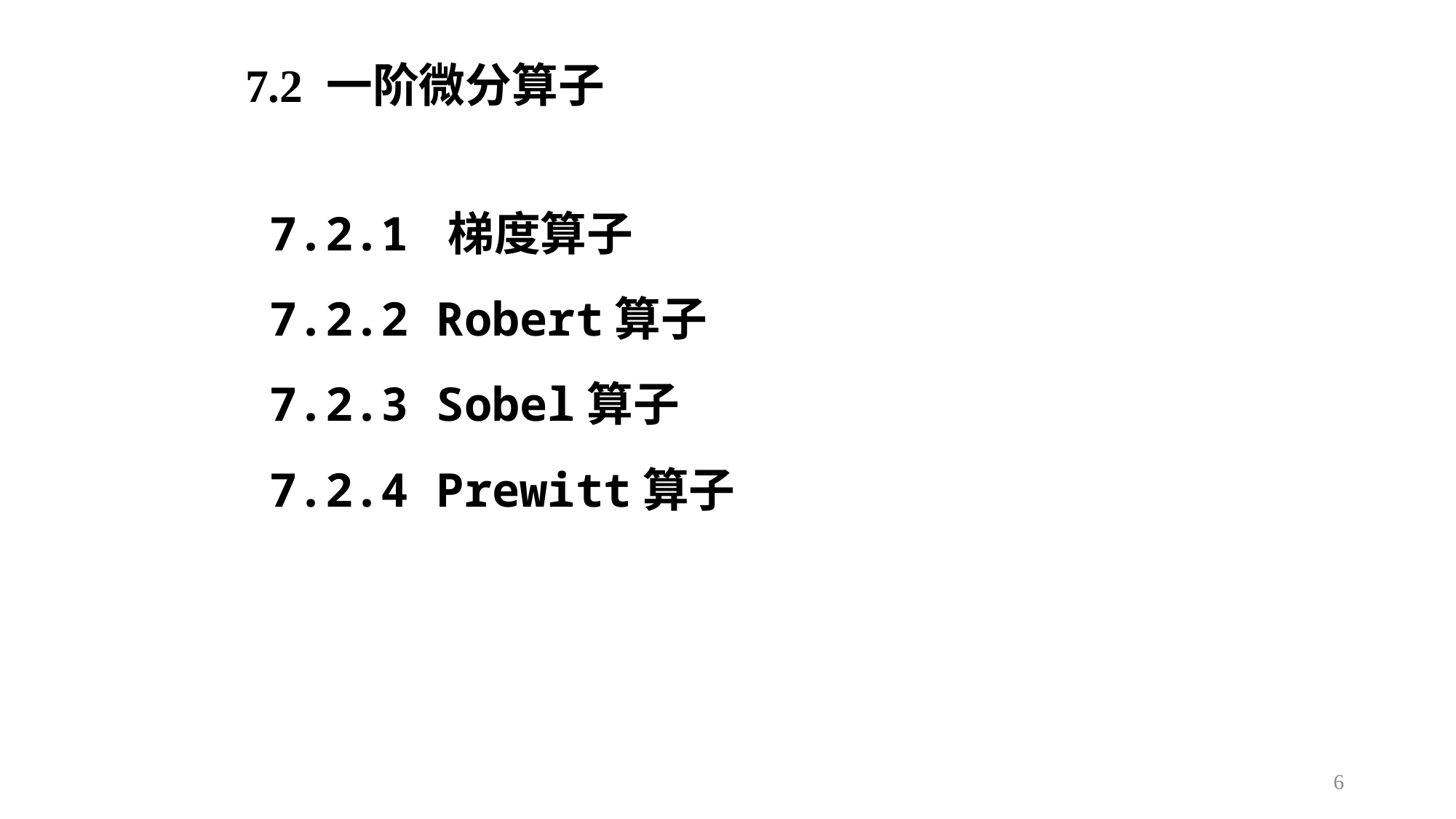

7.2 一阶微分算子
7.2.1 梯度算子
7.2.2 Robert算子
7.2.3 Sobel算子
7.2.4 Prewitt算子
6